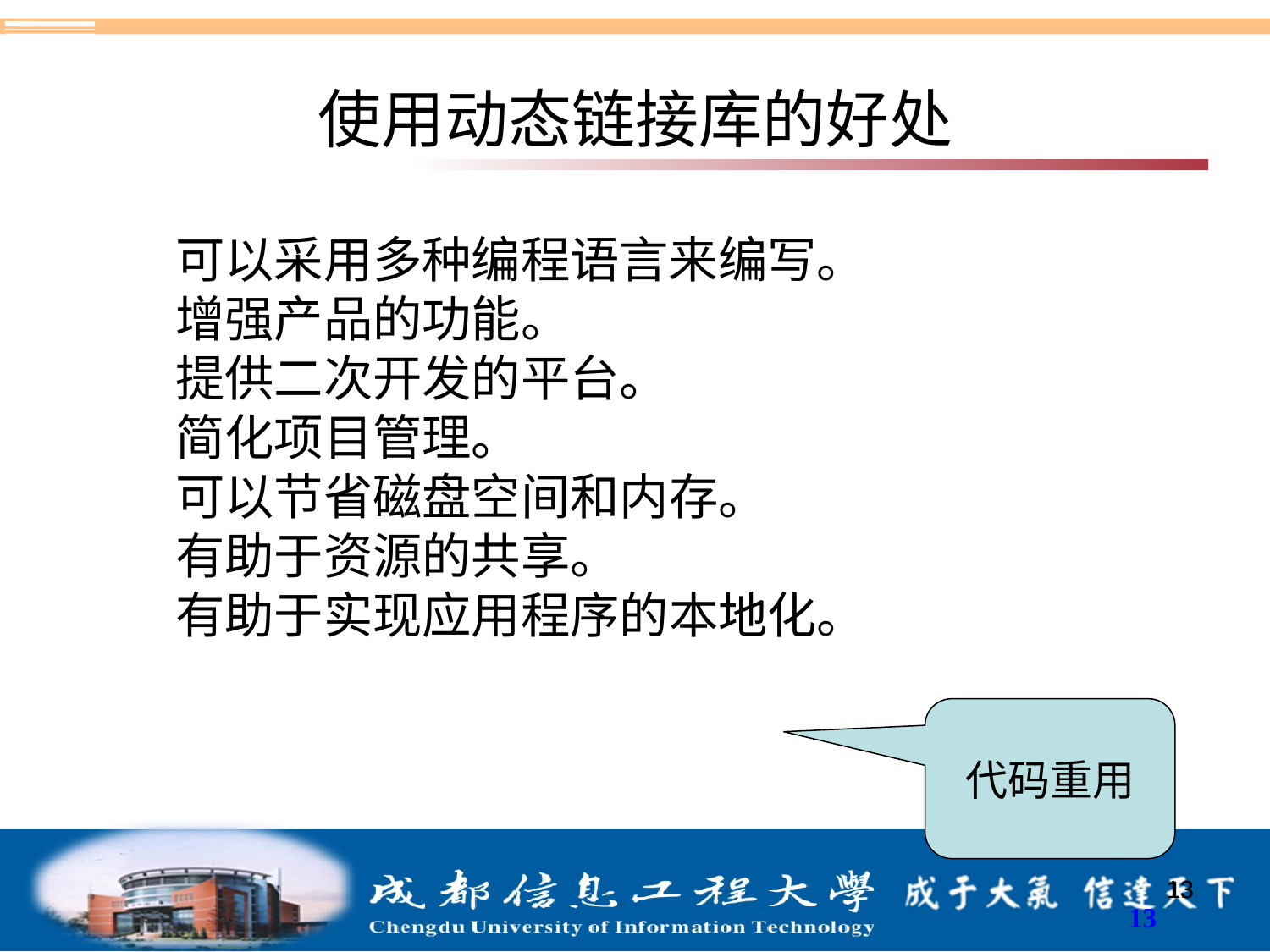

# 使用动态链接库的好处
可以采用多种编程语言来编写。
增强产品的功能。
提供二次开发的平台。
简化项目管理。
可以节省磁盘空间和内存。
有助于资源的共享。
有助于实现应用程序的本地化。

代码重用
13